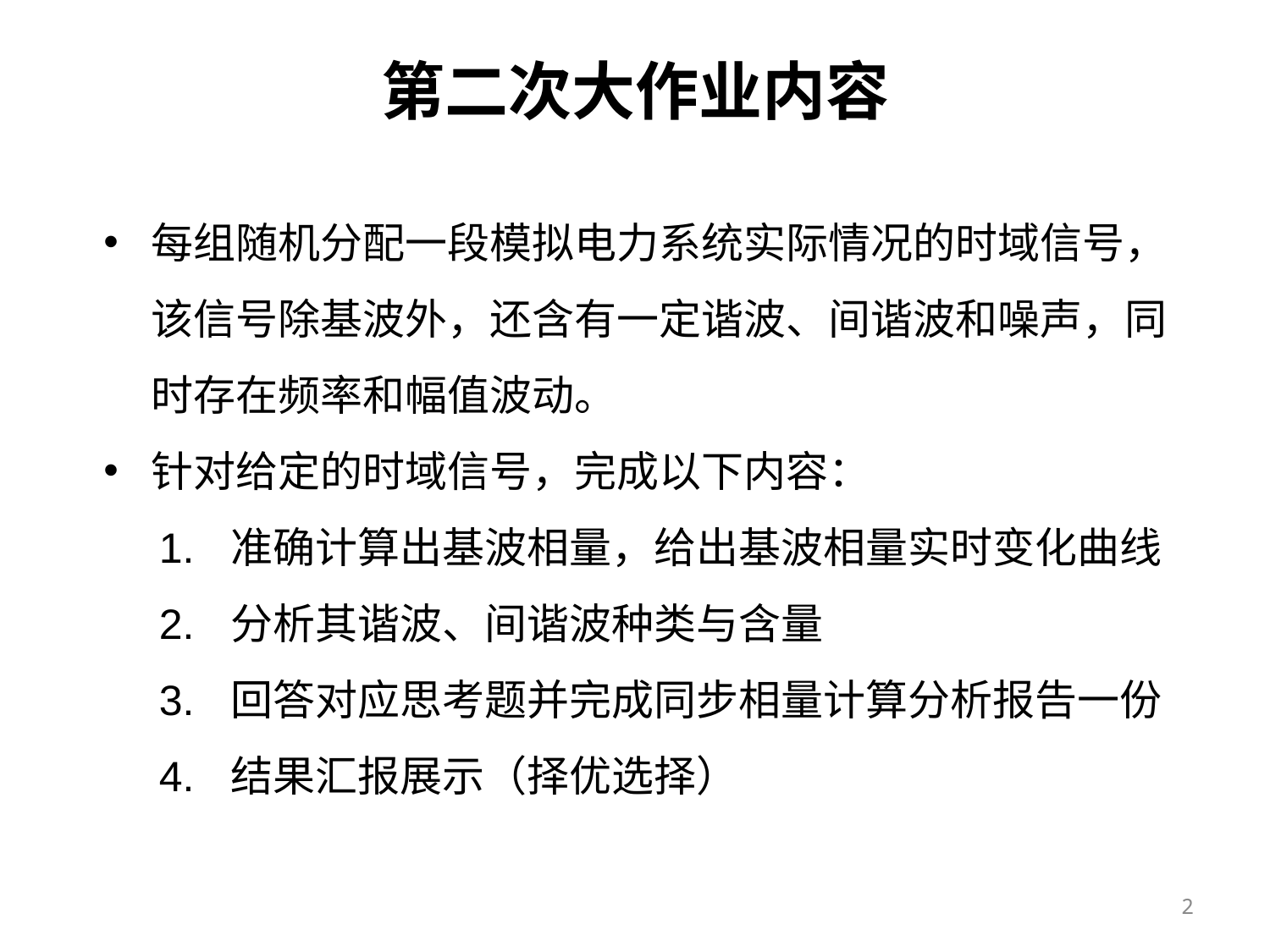

# 第二次大作业内容
每组随机分配一段模拟电力系统实际情况的时域信号，该信号除基波外，还含有一定谐波、间谐波和噪声，同时存在频率和幅值波动。
针对给定的时域信号，完成以下内容：
准确计算出基波相量，给出基波相量实时变化曲线
分析其谐波、间谐波种类与含量
回答对应思考题并完成同步相量计算分析报告一份
结果汇报展示（择优选择）
2